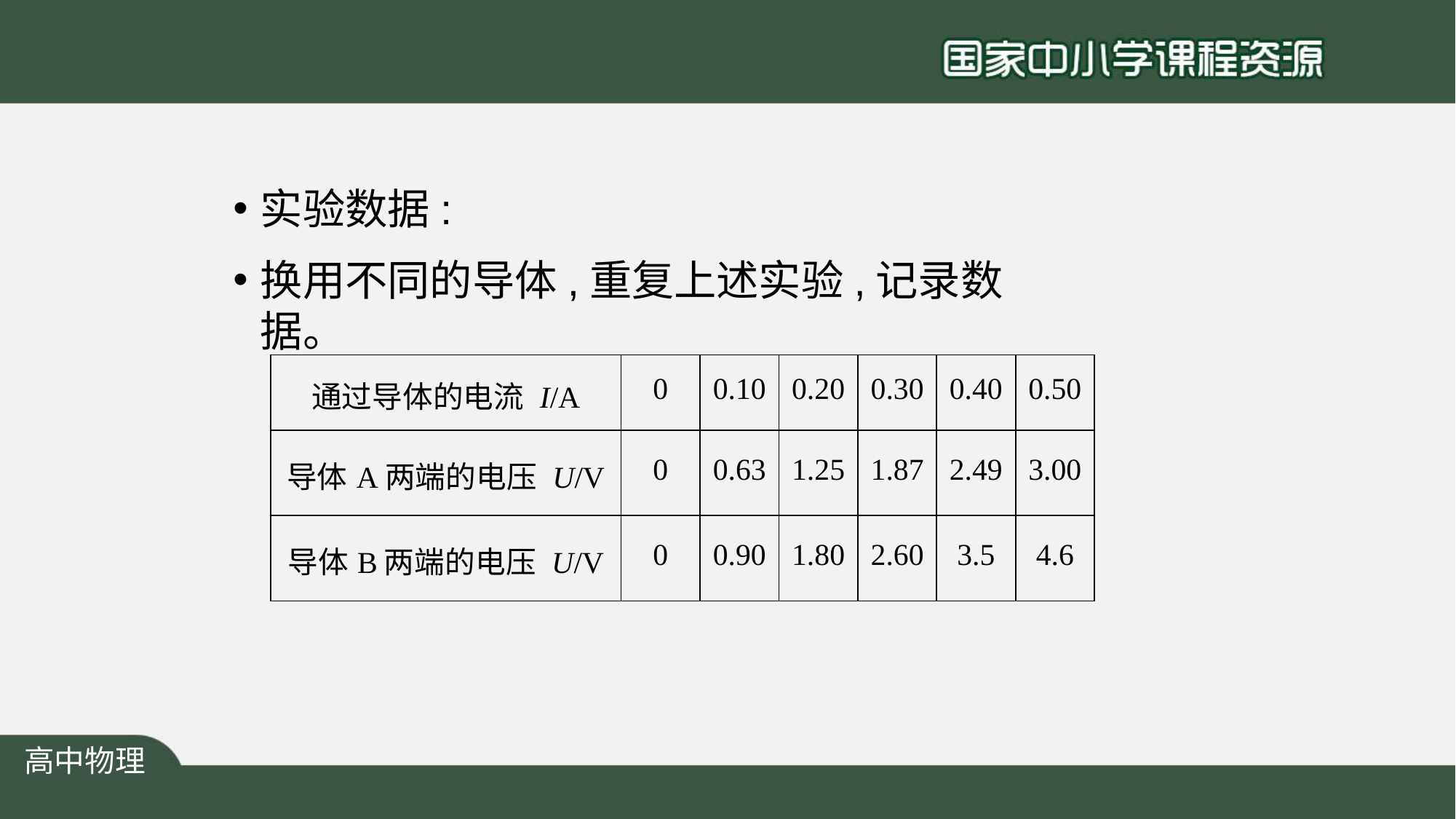

实验数据:
换用不同的导体,重复上述实验,记录数据。
| 通过导体的电流 I/A | 0 | 0.10 | 0.20 | 0.30 | 0.40 | 0.50 |
| --- | --- | --- | --- | --- | --- | --- |
| 导体A两端的电压 U/V | 0 | 0.63 | 1.25 | 1.87 | 2.49 | 3.00 |
| 导体B两端的电压 U/V | 0 | 0.90 | 1.80 | 2.60 | 3.5 | 4.6 |
高中物理